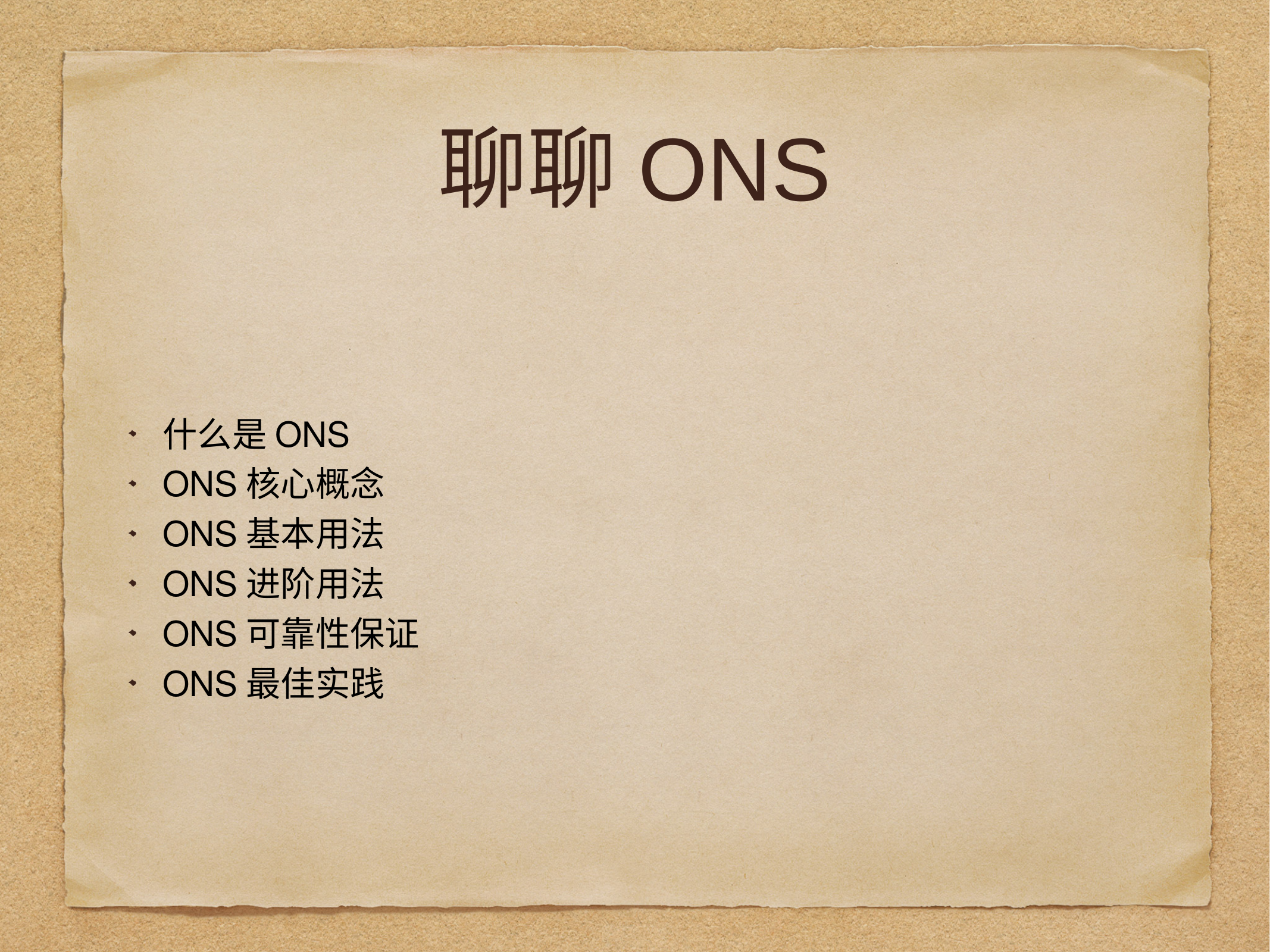

# 聊聊ONS
什么是ONS
ONS核心概念
ONS基本用法
ONS进阶用法
ONS可靠性保证
ONS最佳实践